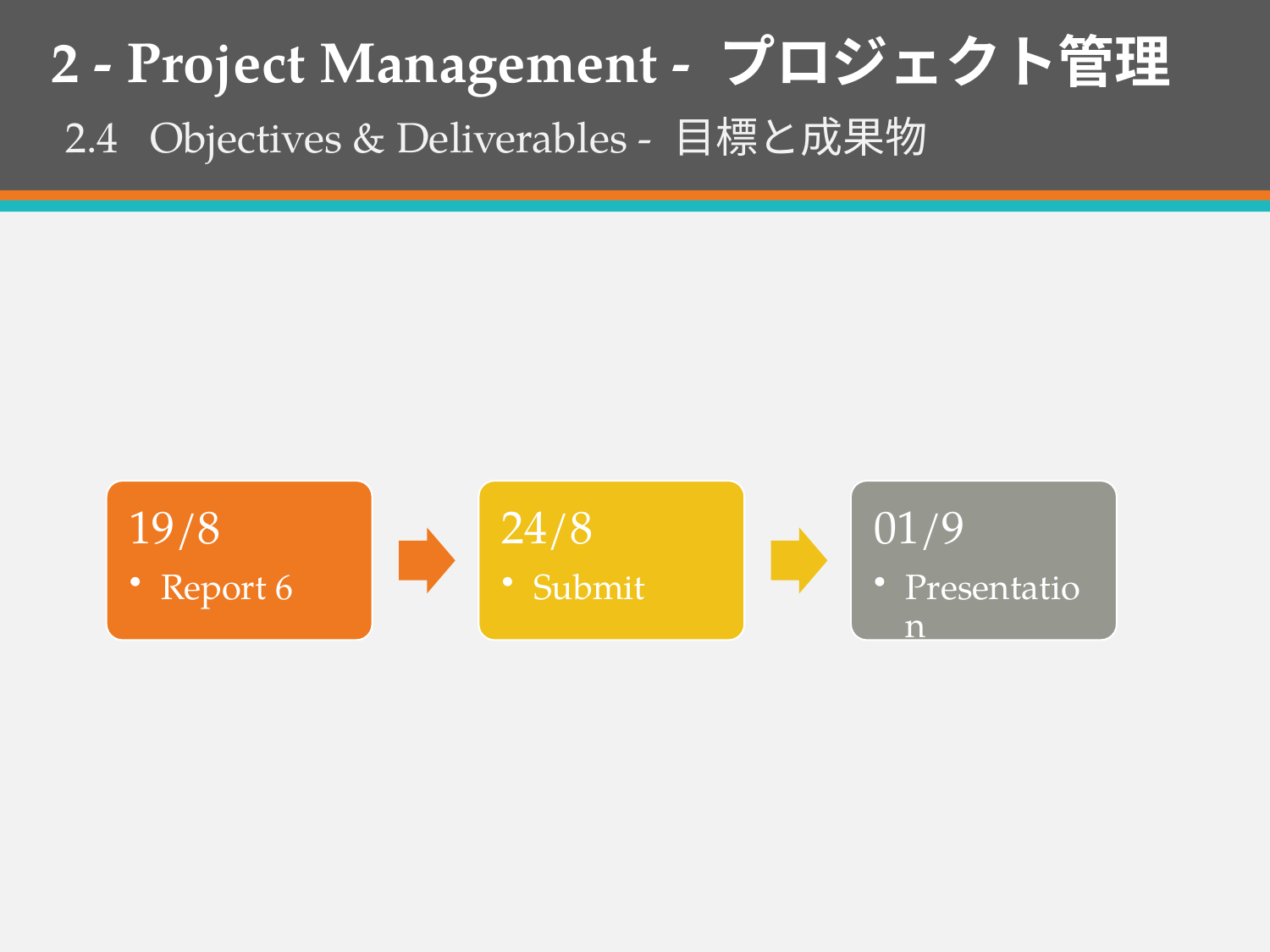

2 - Project Management - プロジェクト管理
2.4   Objectives & Deliverables - 目標と成果物
19/8
Report 6

24/8
Submit

01/9
Presentation